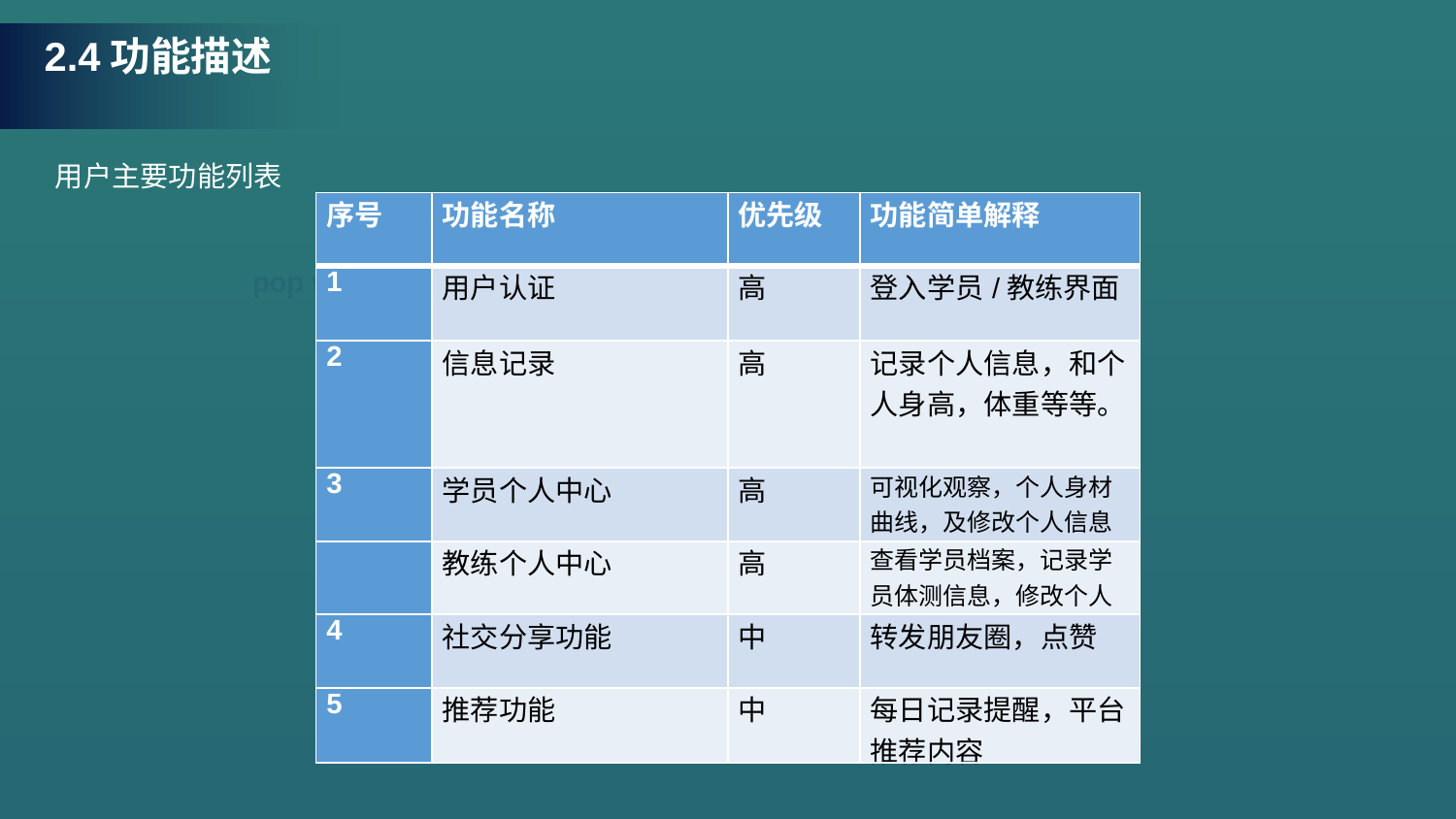

2.4功能描述
用户主要功能列表
| 序号 | 功能名称 | 优先级 | 功能简单解释 |
| --- | --- | --- | --- |
| 1 | 用户认证 | 高 | 登入学员/教练界面 |
| 2 | 信息记录 | 高 | 记录个人信息，和个人身高，体重等等。 |
| 3 | 学员个人中心 | 高 | 可视化观察，个人身材曲线，及修改个人信息 |
|  | 教练个人中心 | 高 | 查看学员档案，记录学员体测信息，修改个人 |
| 4 | 社交分享功能 | 中 | 转发朋友圈，点赞 |
| 5 | 推荐功能 | 中 | 每日记录提醒，平台推荐内容 |
爱录
pop weight